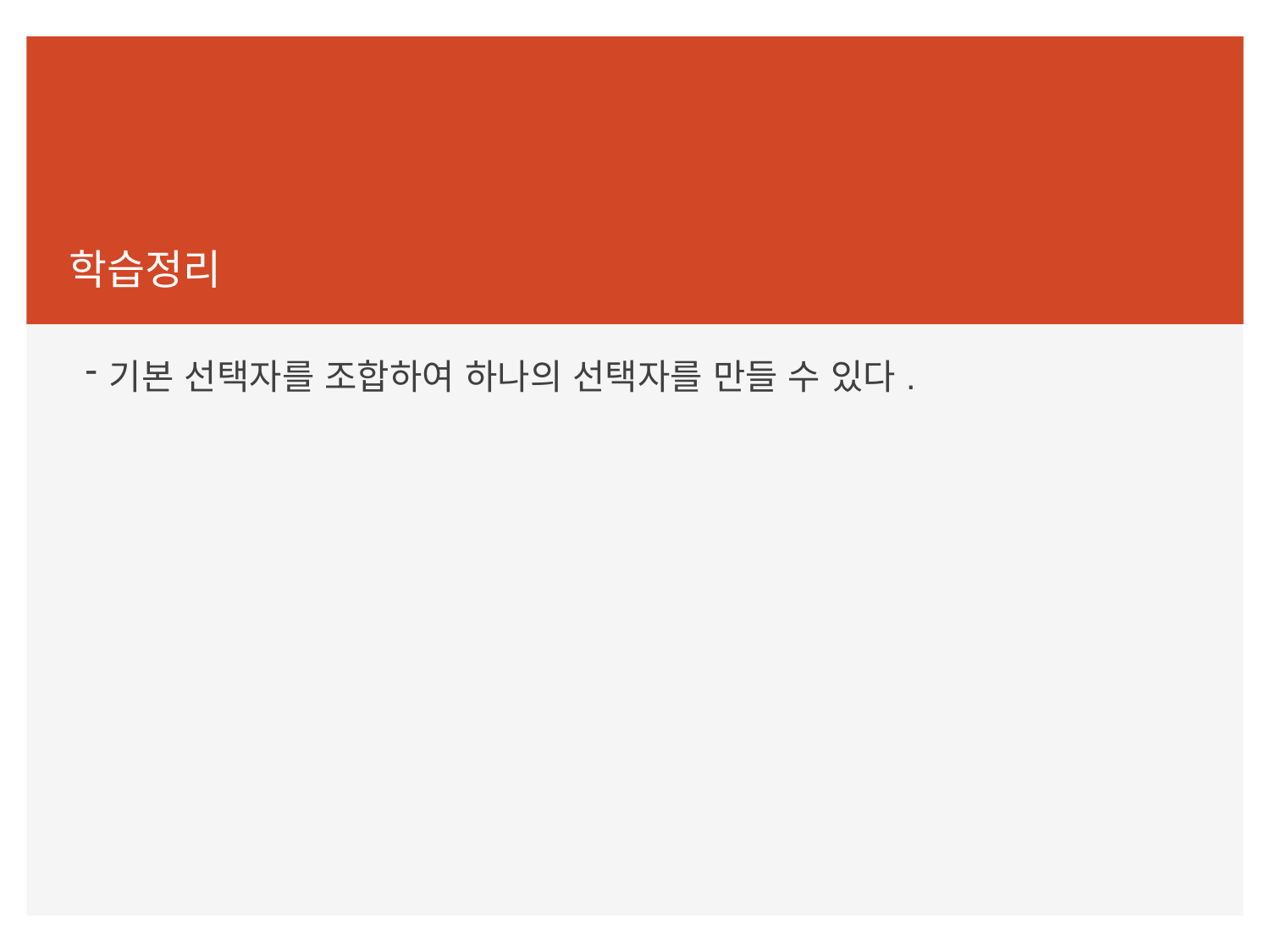

학습정리
기본 선택자를 조합하여 하나의 선택자를 만들 수 있다.